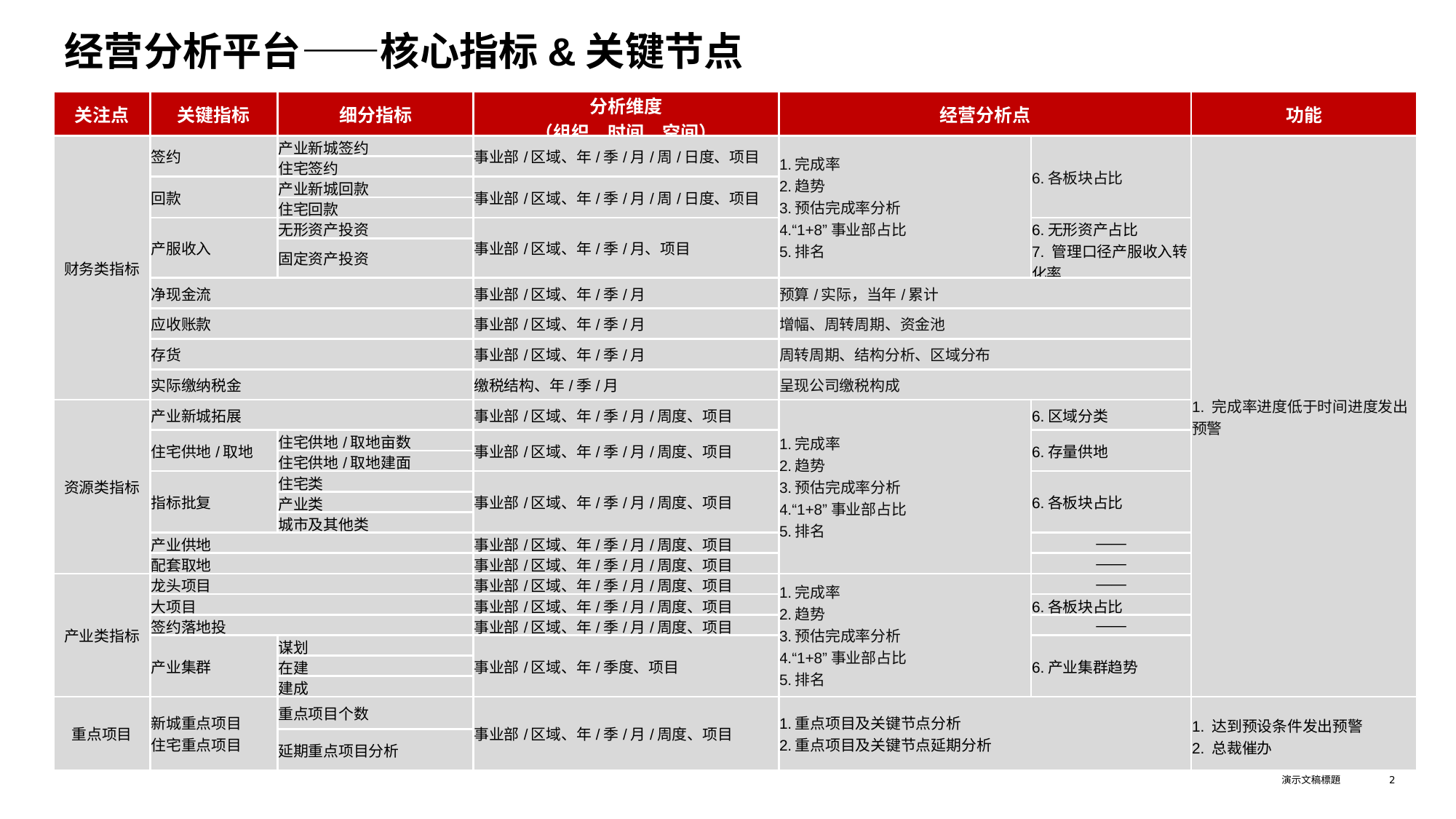

经营分析平台——核心指标&关键节点
| 关注点 | 关键指标 | 细分指标 | 分析维度 （组织、时间、空间） | 经营分析点 |  | 功能 |
| --- | --- | --- | --- | --- | --- | --- |
| 财务类指标 | 签约 | 产业新城签约 | 事业部/区域、年/季/月/周/日度、项目 | 1.完成率 2.趋势 3.预估完成率分析 4.“1+8”事业部占比 5.排名 | 6.各板块占比 | 1. 完成率进度低于时间进度发出预警 |
|  |  | 住宅签约 |  |  |  |  |
|  | 回款 | 产业新城回款 | 事业部/区域、年/季/月/周/日度、项目 |  |  |  |
|  |  | 住宅回款 |  |  | 6.无形资产占比 7. 管理口径产服收入转化率 |  |
|  | 产服收入 | 无形资产投资 | 事业部/区域、年/季/月、项目 |  | 6.无形资产占比 7. 管理口径产服收入转化率 |  |
|  |  | 固定资产投资 |  |  |  |  |
|  | 净现金流 |  | 事业部/区域、年/季/月 | 预算/实际，当年/累计 |  |  |
|  | 应收账款 |  | 事业部/区域、年/季/月 | 增幅、周转周期、资金池 |  |  |
|  | 存货 |  | 事业部/区域、年/季/月 | 周转周期、结构分析、区域分布 |  |  |
|  | 实际缴纳税金 |  | 缴税结构、年/季/月 | 呈现公司缴税构成 |  |  |
| 资源类指标 | 产业新城拓展 |  | 事业部/区域、年/季/月/周度、项目 | 1.完成率 2.趋势 3.预估完成率分析 4.“1+8”事业部占比 5.排名 | 6.区域分类 |  |
|  | 住宅供地/取地 | 住宅供地/取地亩数 | 事业部/区域、年/季/月/周度、项目 |  | 6.存量供地 |  |
|  |  | 住宅供地/取地建面 |  |  |  |  |
|  | 指标批复 | 住宅类 | 事业部/区域、年/季/月/周度、项目 |  | 6.各板块占比 |  |
|  |  | 产业类 |  |  |  |  |
|  |  | 城市及其他类 |  |  |  |  |
|  | 产业供地 |  | 事业部/区域、年/季/月/周度、项目 |  | —— |  |
|  | 配套取地 |  | 事业部/区域、年/季/月/周度、项目 |  | —— |  |
| 产业类指标 | 龙头项目 |  | 事业部/区域、年/季/月/周度、项目 | 1.完成率 2.趋势 3.预估完成率分析 4.“1+8”事业部占比 5.排名 | —— |  |
|  | 大项目 |  | 事业部/区域、年/季/月/周度、项目 |  | 6.各板块占比 |  |
|  | 签约落地投 |  | 事业部/区域、年/季/月/周度、项目 |  | —— |  |
|  | 产业集群 | 谋划 | 事业部/区域、年/季度、项目 |  | 6.产业集群趋势 |  |
|  |  | 在建 |  |  |  |  |
|  |  | 建成 |  |  |  |  |
| 重点项目 | 新城重点项目 住宅重点项目 | 重点项目个数 | 事业部/区域、年/季/月/周度、项目 | 1.重点项目及关键节点分析 2.重点项目及关键节点延期分析 |  | 1. 达到预设条件发出预警 2. 总裁催办 |
|  |  | 延期重点项目分析 |  |  |  |  |